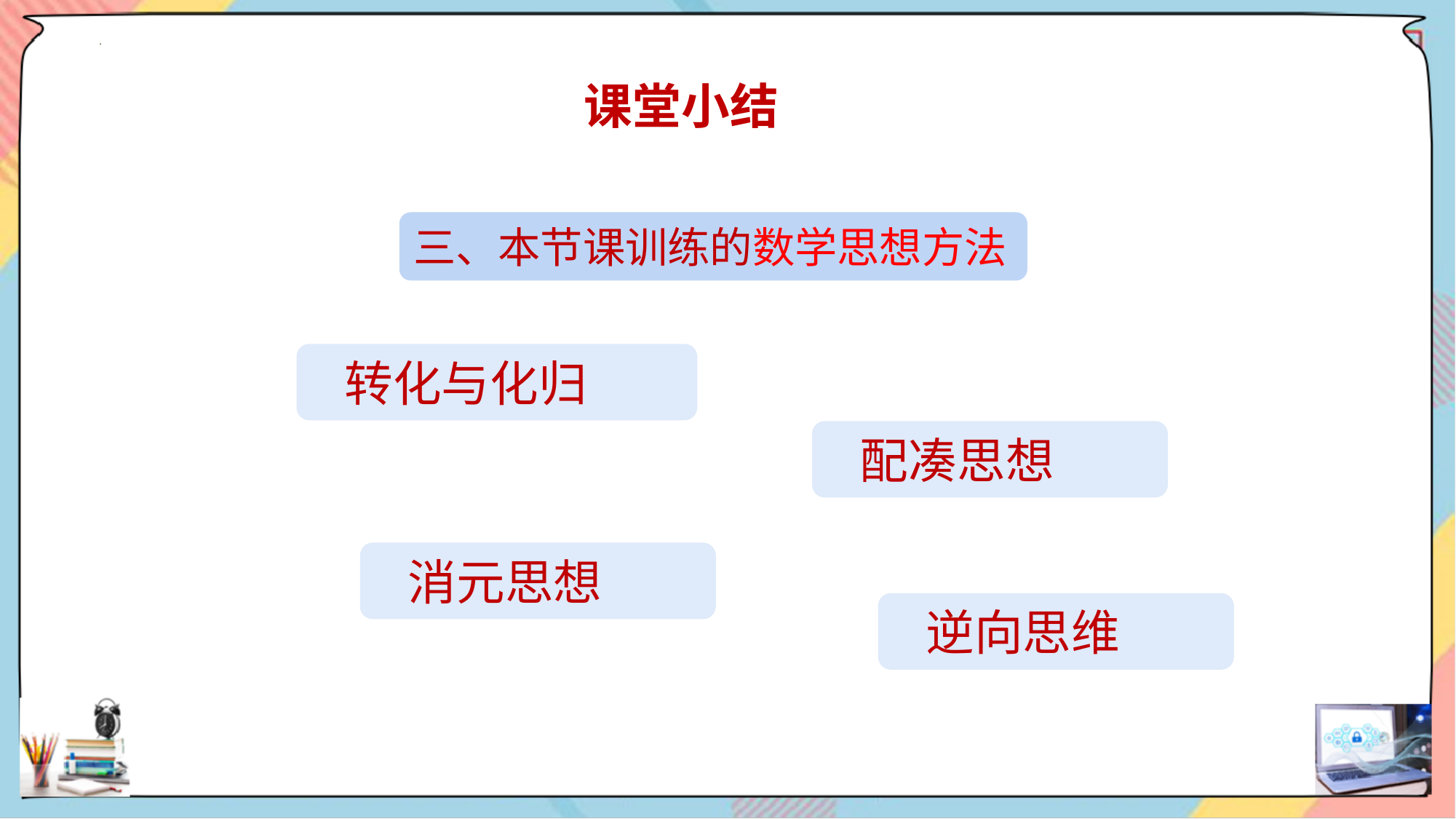

课堂小结
三、本节课训练的数学思想方法
  转化与化归
  配凑思想
  消元思想
  逆向思维